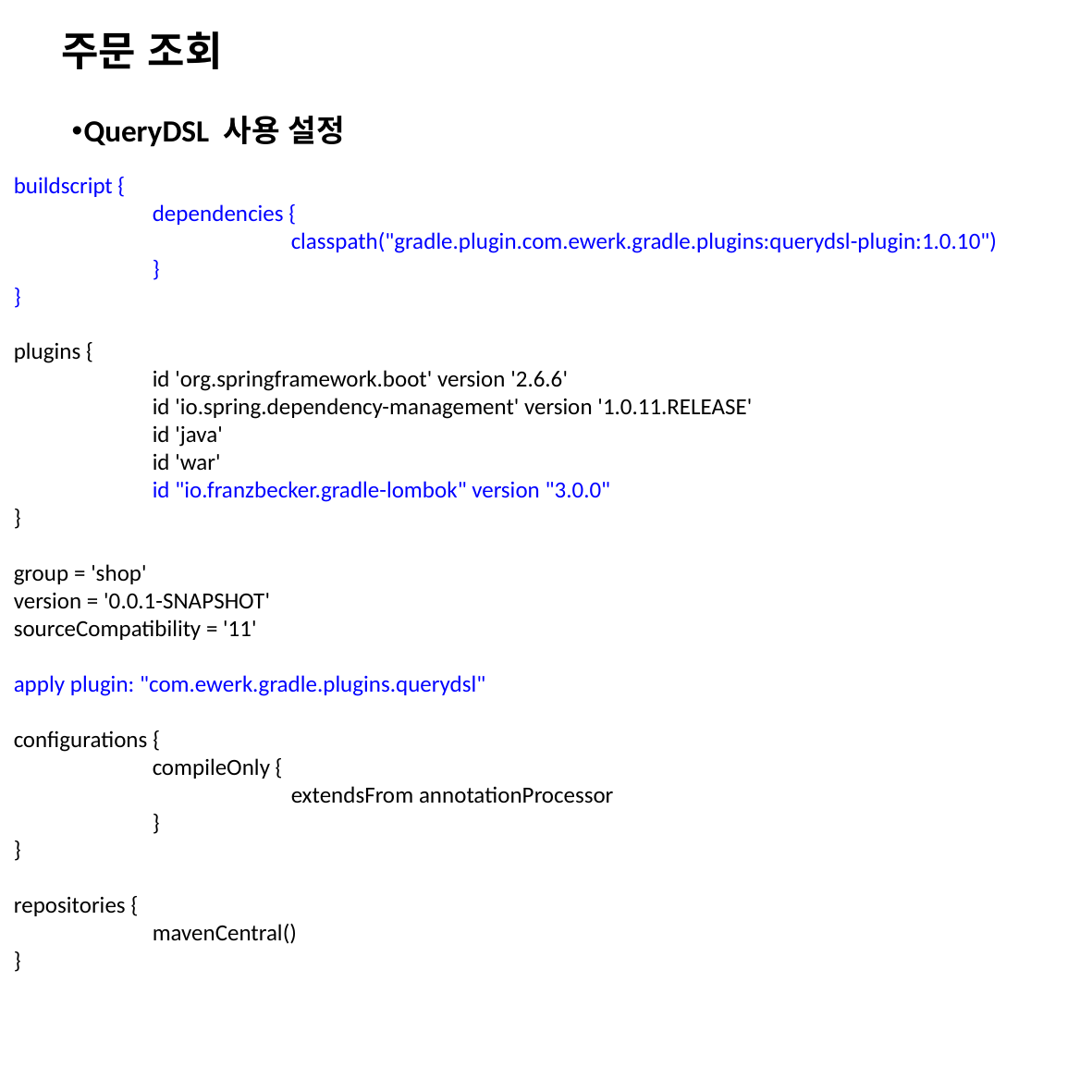

# 주문 조회
QueryDSL 사용 설정

buildscript {
	dependencies {
		classpath("gradle.plugin.com.ewerk.gradle.plugins:querydsl-plugin:1.0.10")
	}
}

plugins {
	id 'org.springframework.boot' version '2.6.6'
	id 'io.spring.dependency-management' version '1.0.11.RELEASE'
	id 'java'
	id 'war'
	id "io.franzbecker.gradle-lombok" version "3.0.0"
}

group = 'shop'
version = '0.0.1-SNAPSHOT'
sourceCompatibility = '11'

apply plugin: "com.ewerk.gradle.plugins.querydsl"

configurations {
	compileOnly {
		extendsFrom annotationProcessor
	}
}

repositories {
	mavenCentral()
}